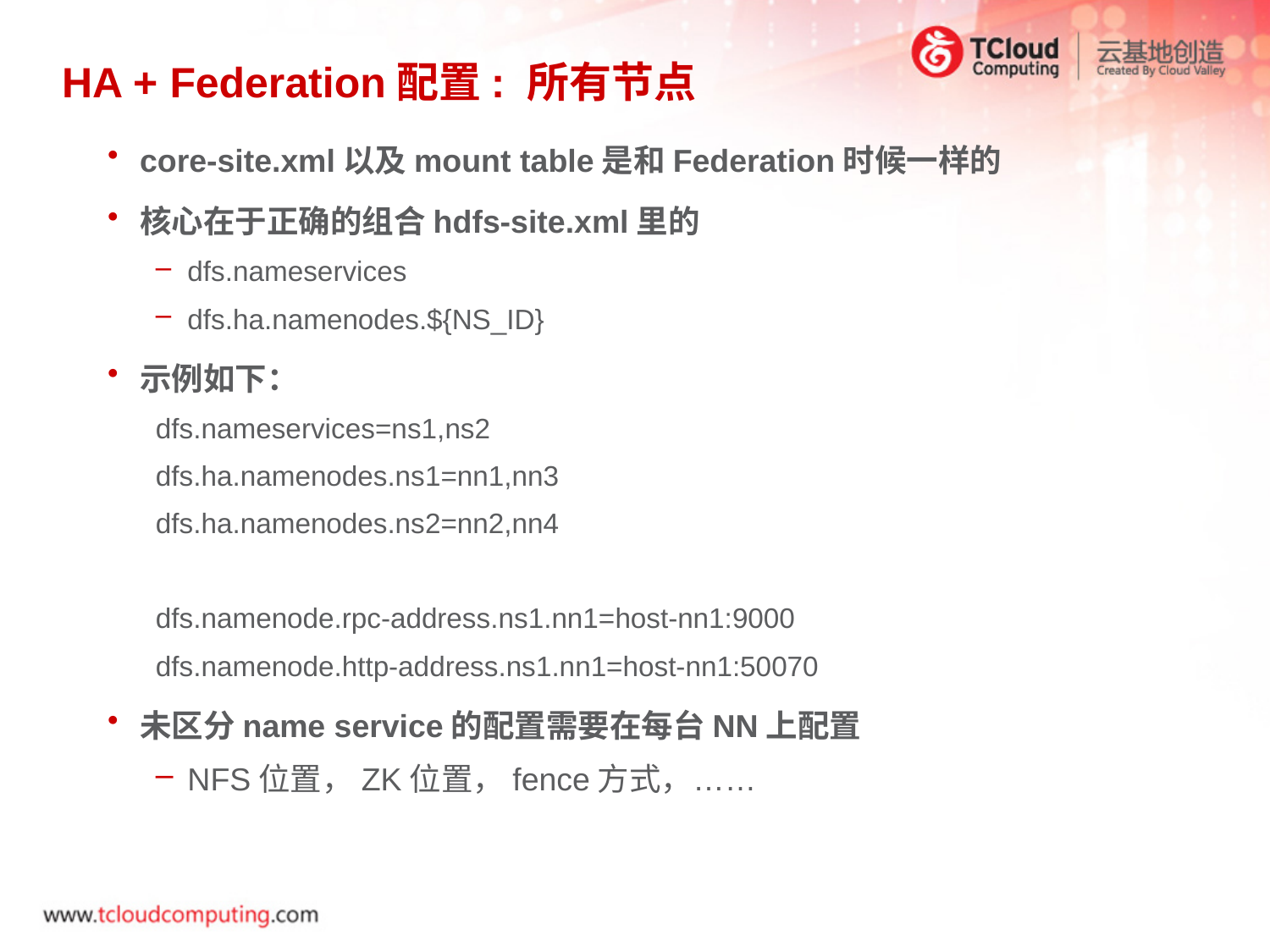

# HA + Federation配置: 所有节点
core-site.xml以及mount table是和Federation时候一样的
核心在于正确的组合hdfs-site.xml里的
dfs.nameservices
dfs.ha.namenodes.${NS_ID}
示例如下：
dfs.nameservices=ns1,ns2
dfs.ha.namenodes.ns1=nn1,nn3
dfs.ha.namenodes.ns2=nn2,nn4

dfs.namenode.rpc-address.ns1.nn1=host-nn1:9000
dfs.namenode.http-address.ns1.nn1=host-nn1:50070
未区分name service的配置需要在每台NN上配置
NFS位置，ZK位置，fence方式，……